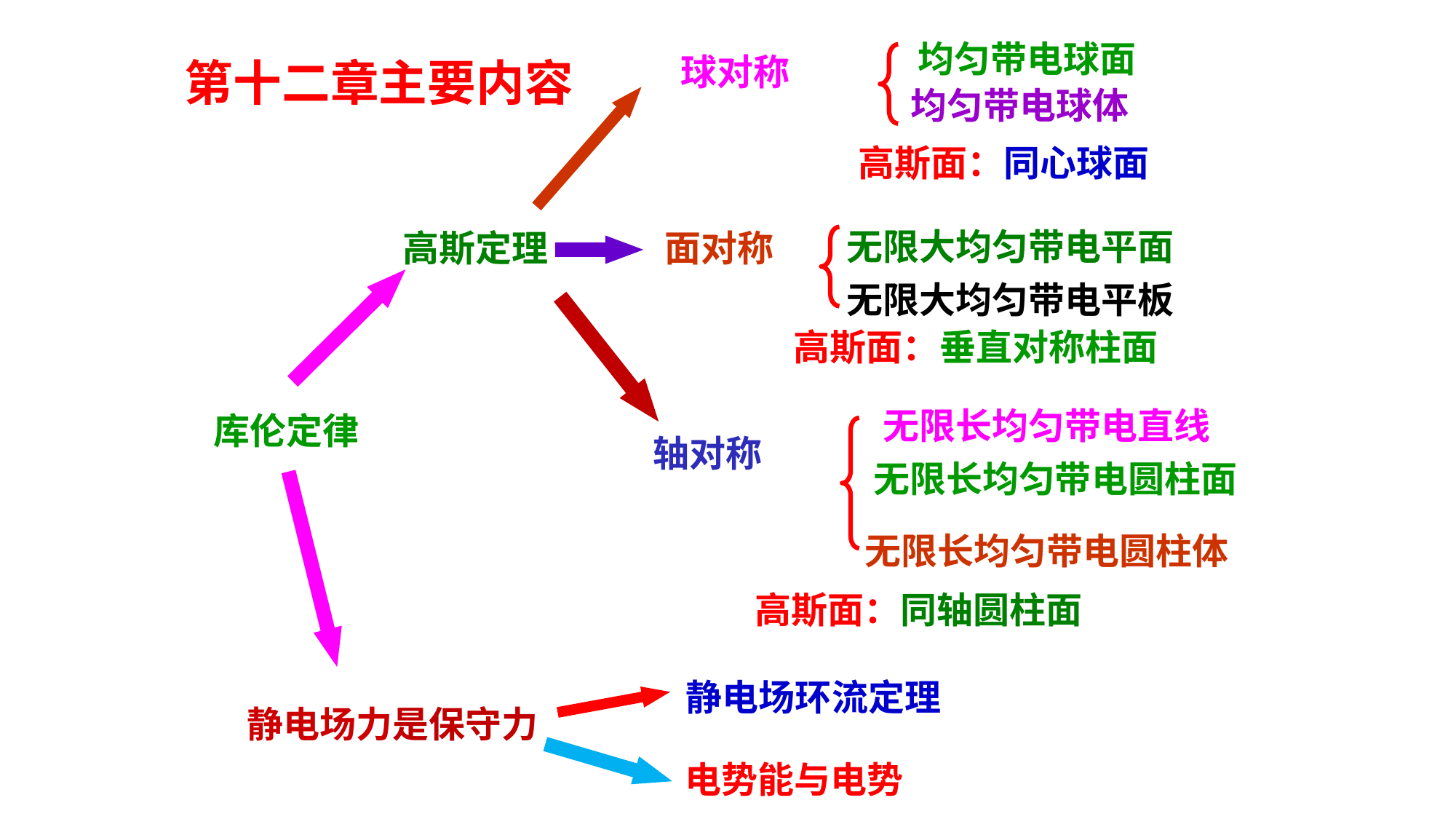

均匀带电球面
球对称

第十二章主要内容
均匀带电球体
高斯面：同心球面

无限大均匀带电平面
高斯定理
面对称

无限大均匀带电平板

高斯面：垂直对称柱面

无限长均匀带电直线
库伦定律

轴对称
无限长均匀带电圆柱面
无限长均匀带电圆柱体

高斯面：同轴圆柱面
静电场环流定理

静电场力是保守力

电势能与电势